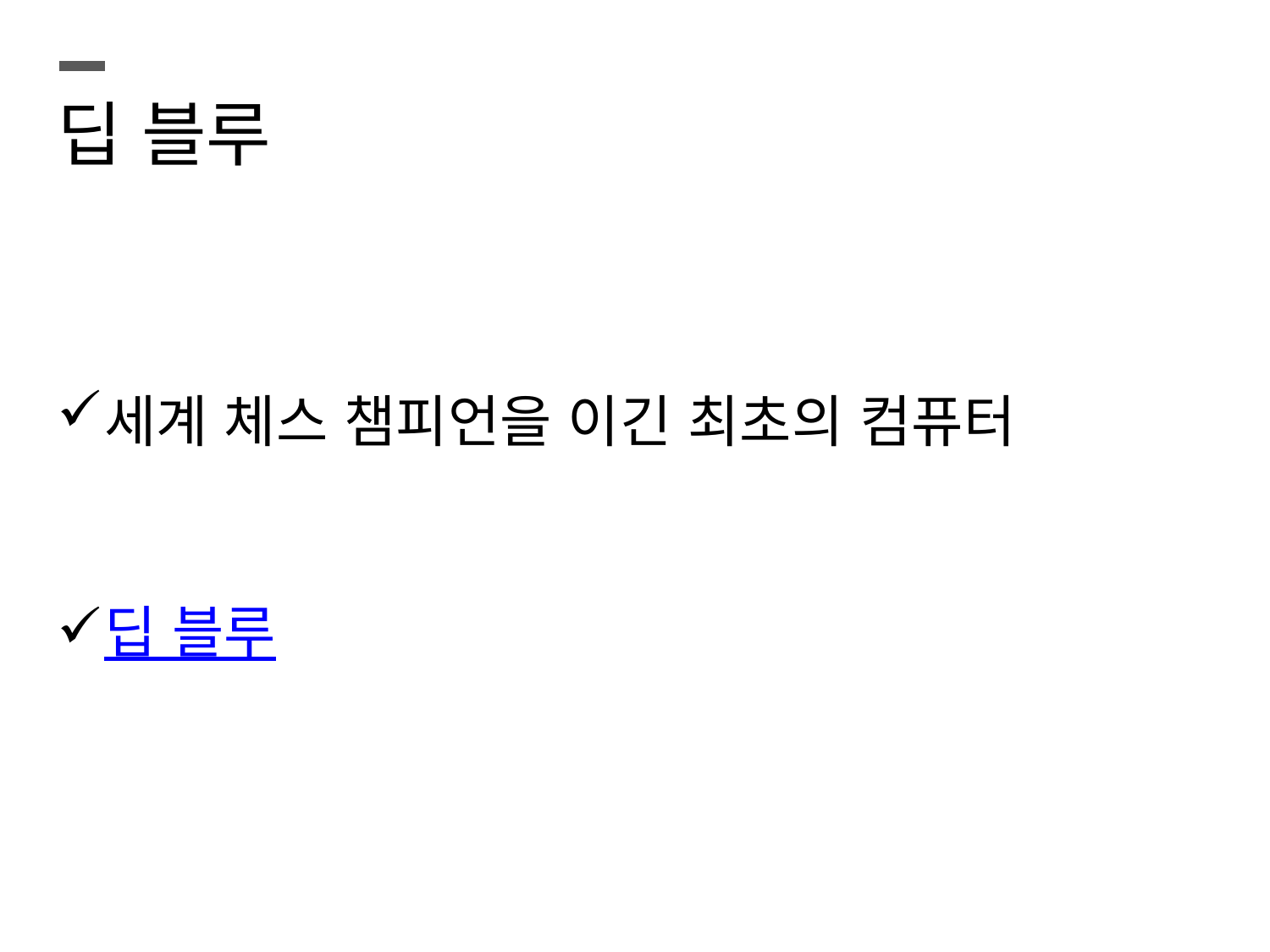

딥 블루
세계 체스 챔피언을 이긴 최초의 컴퓨터

딥 블루